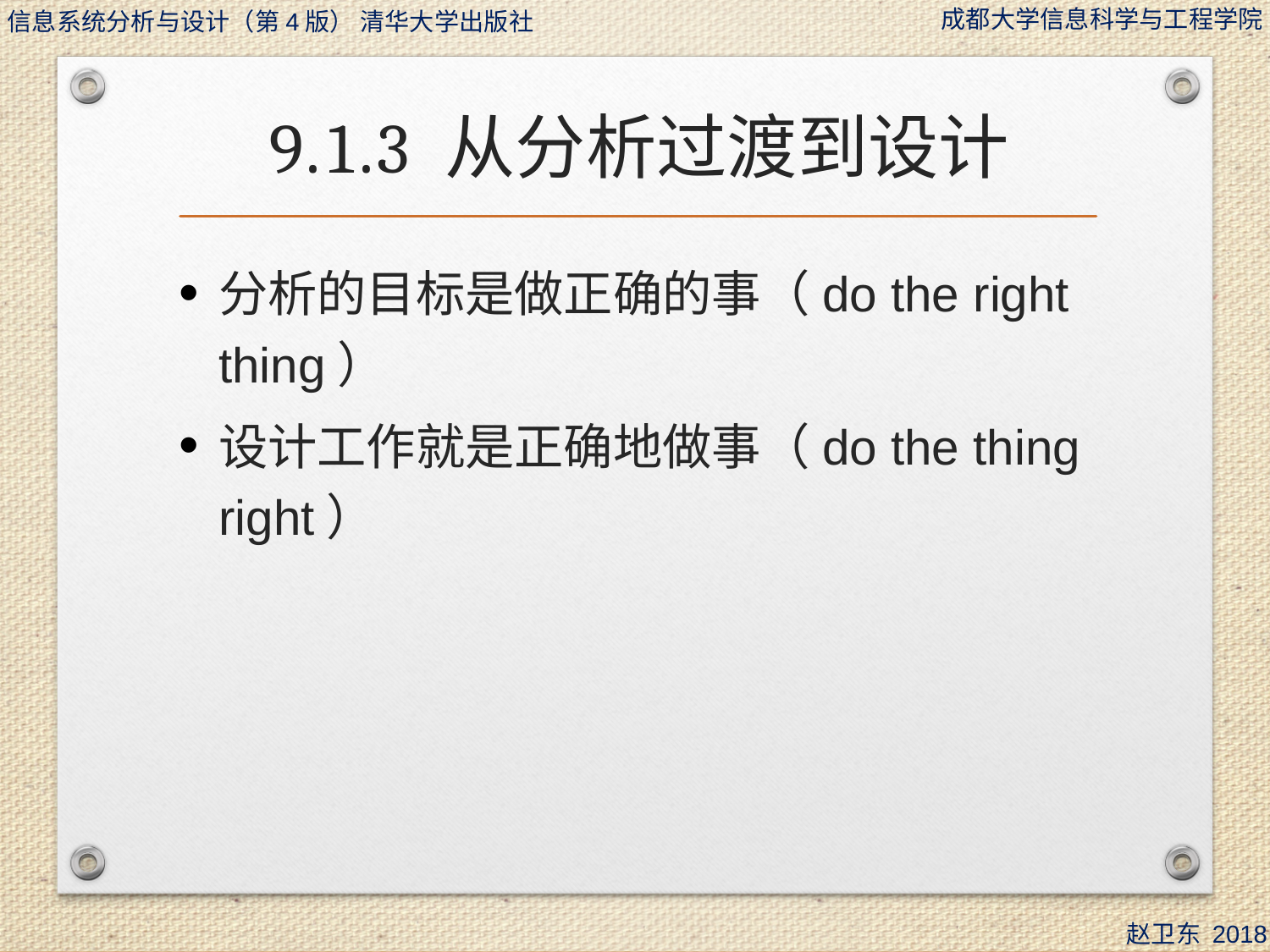

# 9.1.3 从分析过渡到设计
分析的目标是做正确的事（do the right thing）
设计工作就是正确地做事（do the thing right）